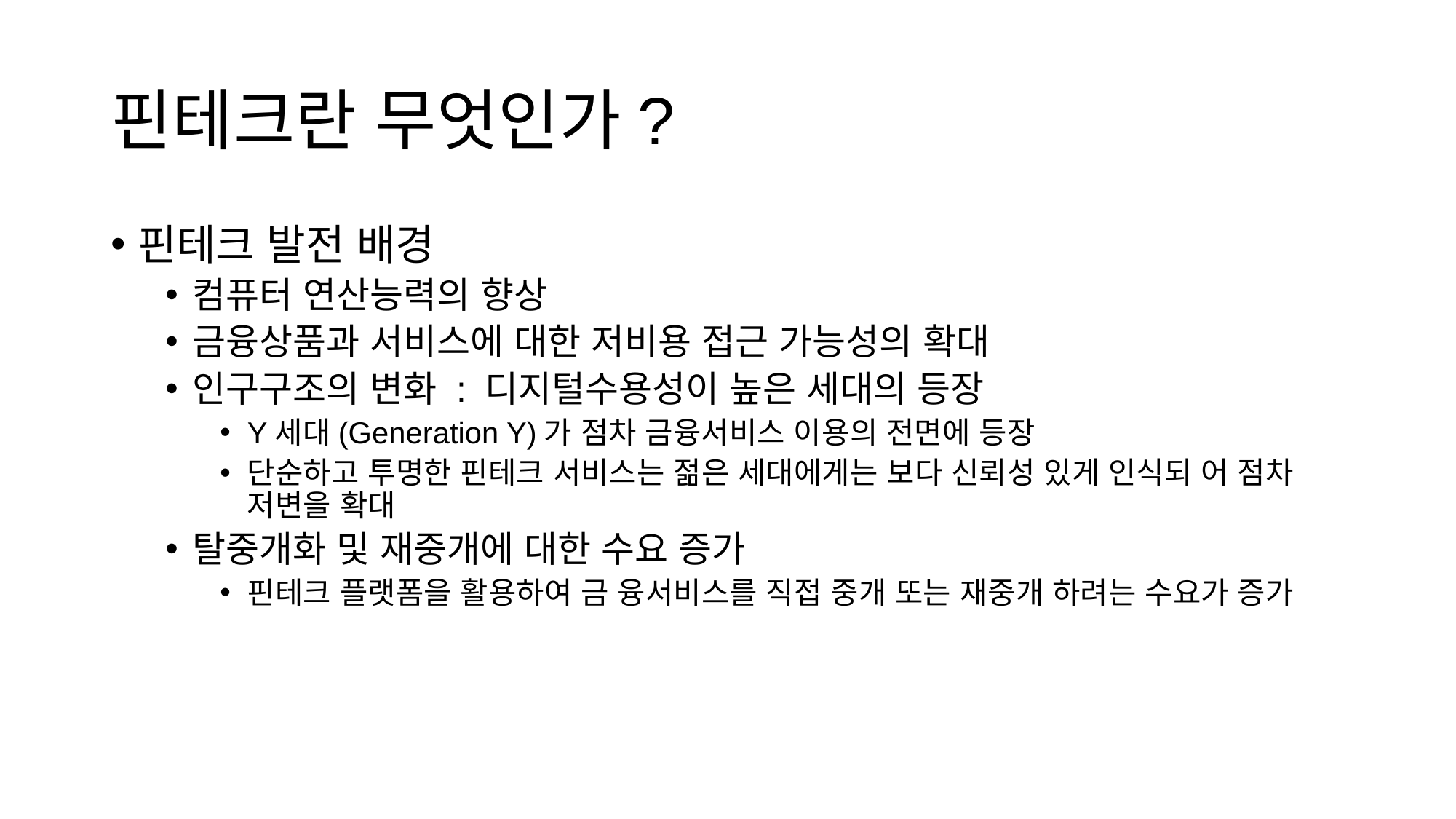

# 핀테크란 무엇인가?
핀테크 발전 배경
컴퓨터 연산능력의 향상
금융상품과 서비스에 대한 저비용 접근 가능성의 확대
인구구조의 변화 : 디지털수용성이 높은 세대의 등장
Y세대(Generation Y)가 점차 금융서비스 이용의 전면에 등장
단순하고 투명한 핀테크 서비스는 젊은 세대에게는 보다 신뢰성 있게 인식되 어 점차 저변을 확대
탈중개화 및 재중개에 대한 수요 증가
핀테크 플랫폼을 활용하여 금 융서비스를 직접 중개 또는 재중개 하려는 수요가 증가